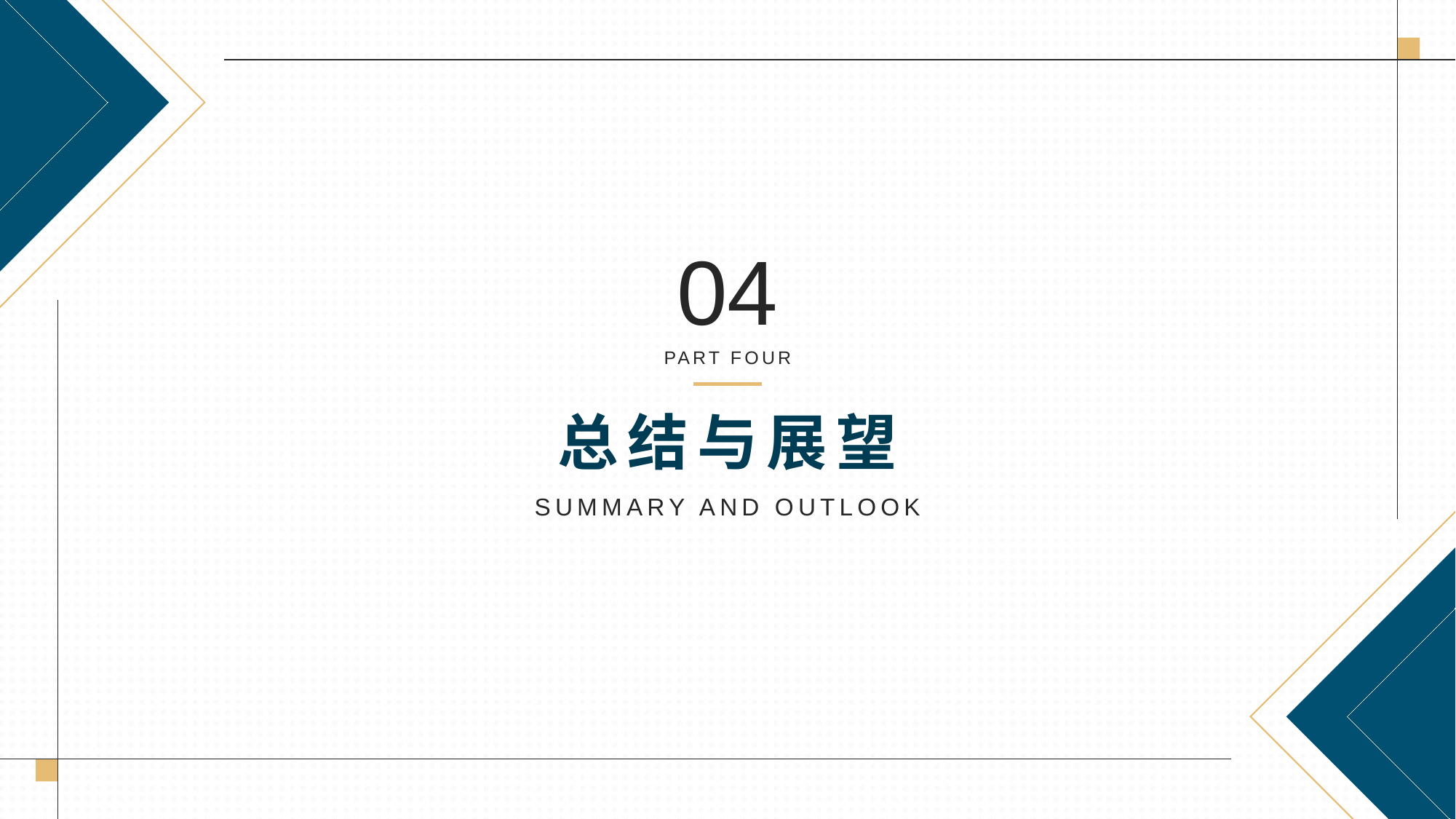

04
PART FOUR
总结与展望
SUMMARY AND OUTLOOK